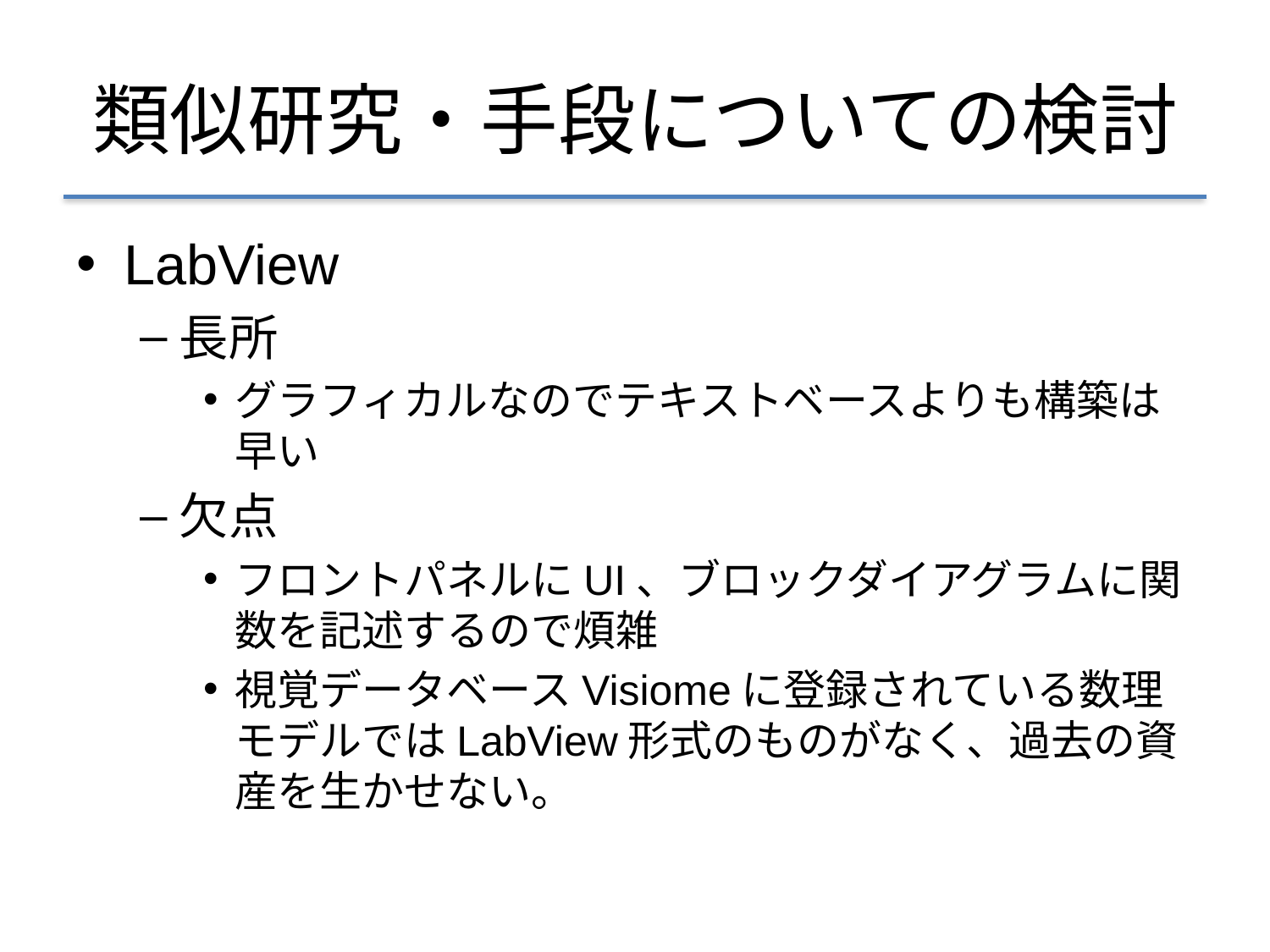

# 類似研究・手段についての検討
LabView
長所
グラフィカルなのでテキストベースよりも構築は早い
欠点
フロントパネルにUI、ブロックダイアグラムに関数を記述するので煩雑
視覚データベースVisiomeに登録されている数理モデルではLabView形式のものがなく、過去の資産を生かせない。